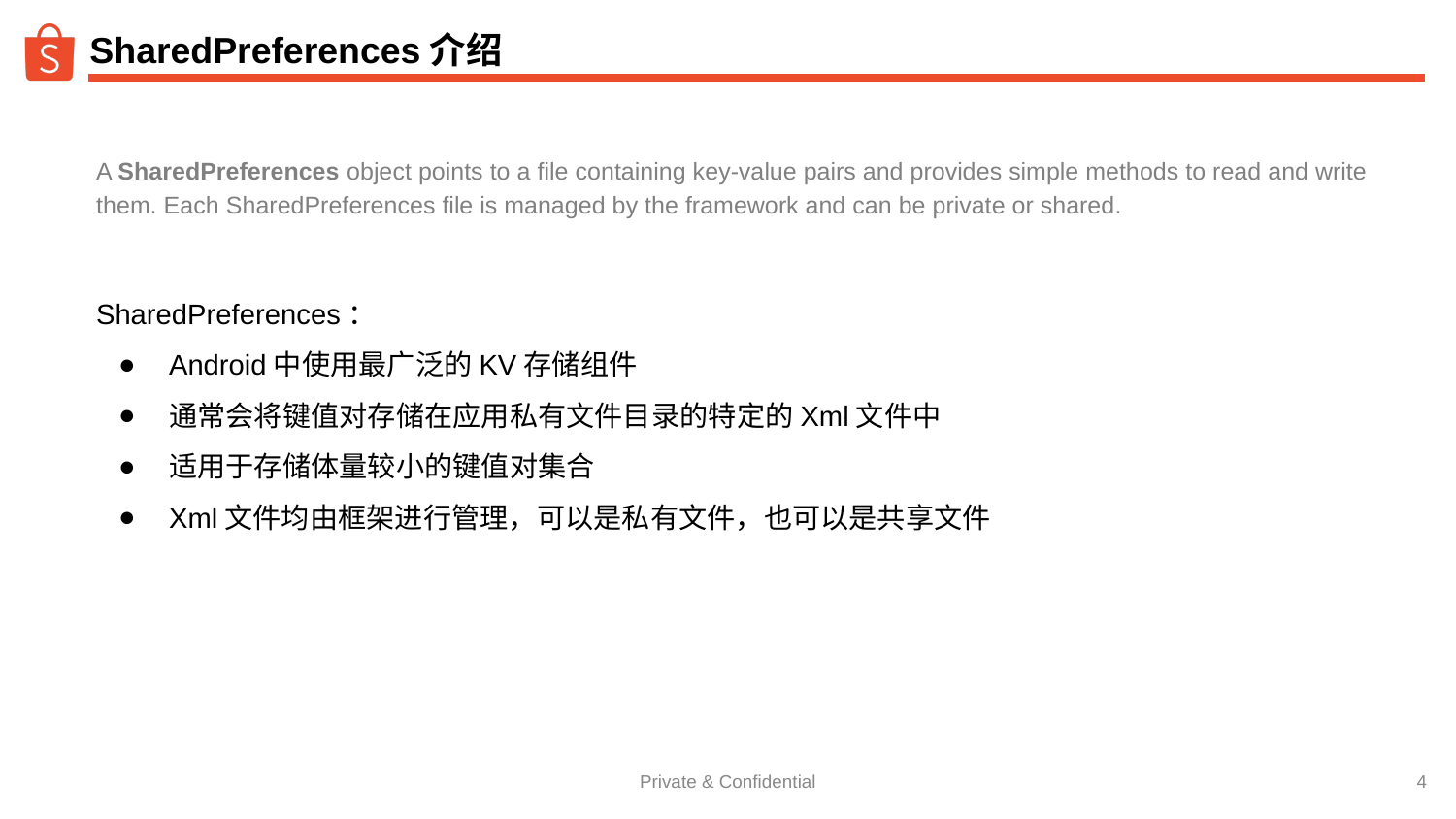

# SharedPreferences介绍
A SharedPreferences object points to a file containing key-value pairs and provides simple methods to read and write them. Each SharedPreferences file is managed by the framework and can be private or shared.
SharedPreferences：
Android中使用最广泛的KV存储组件
通常会将键值对存储在应用私有文件目录的特定的Xml文件中
适用于存储体量较小的键值对集合
Xml文件均由框架进行管理，可以是私有文件，也可以是共享文件
4